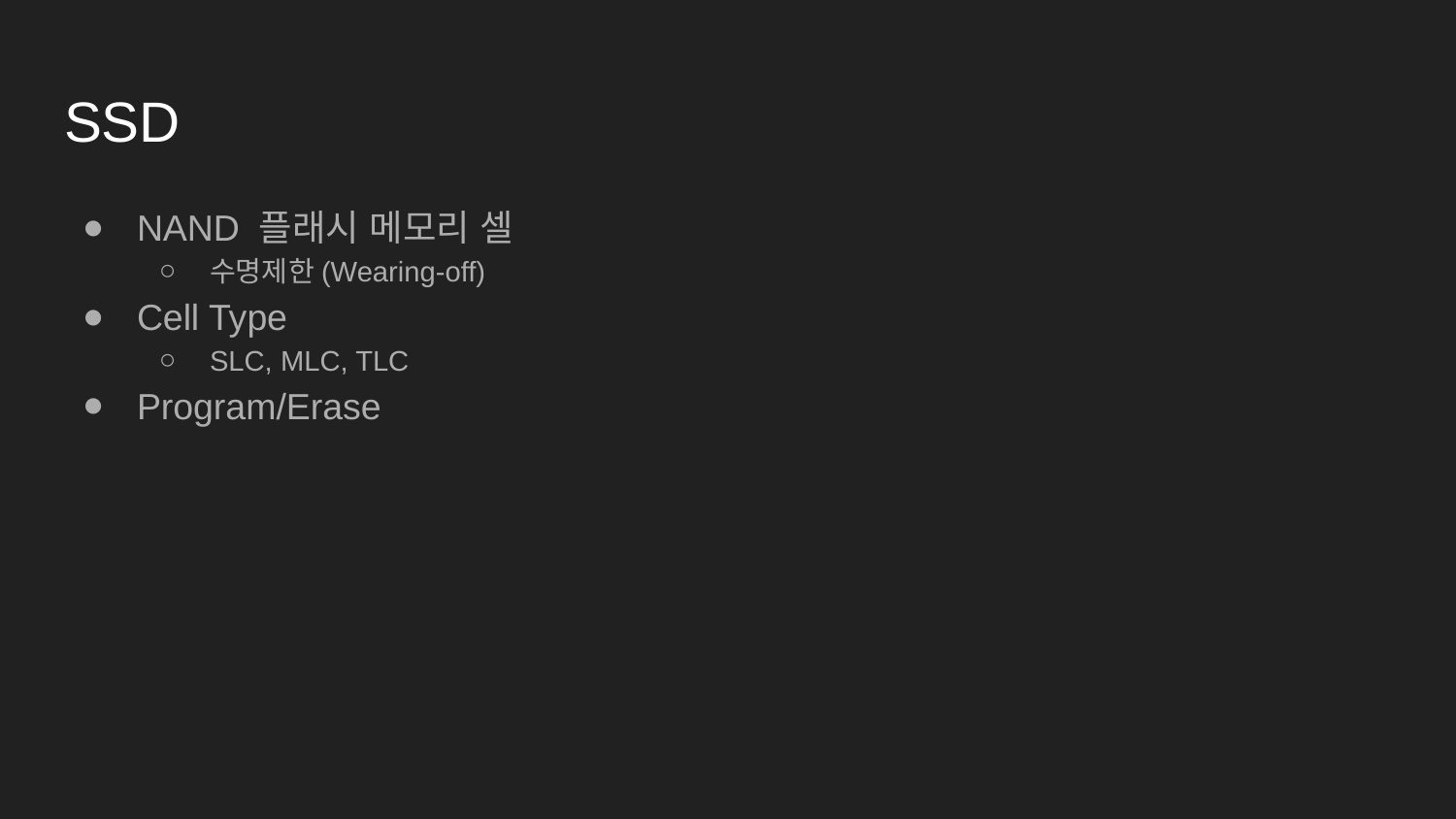

# SSD
NAND 플래시 메모리 셀
수명제한(Wearing-off)
Cell Type
SLC, MLC, TLC
Program/Erase